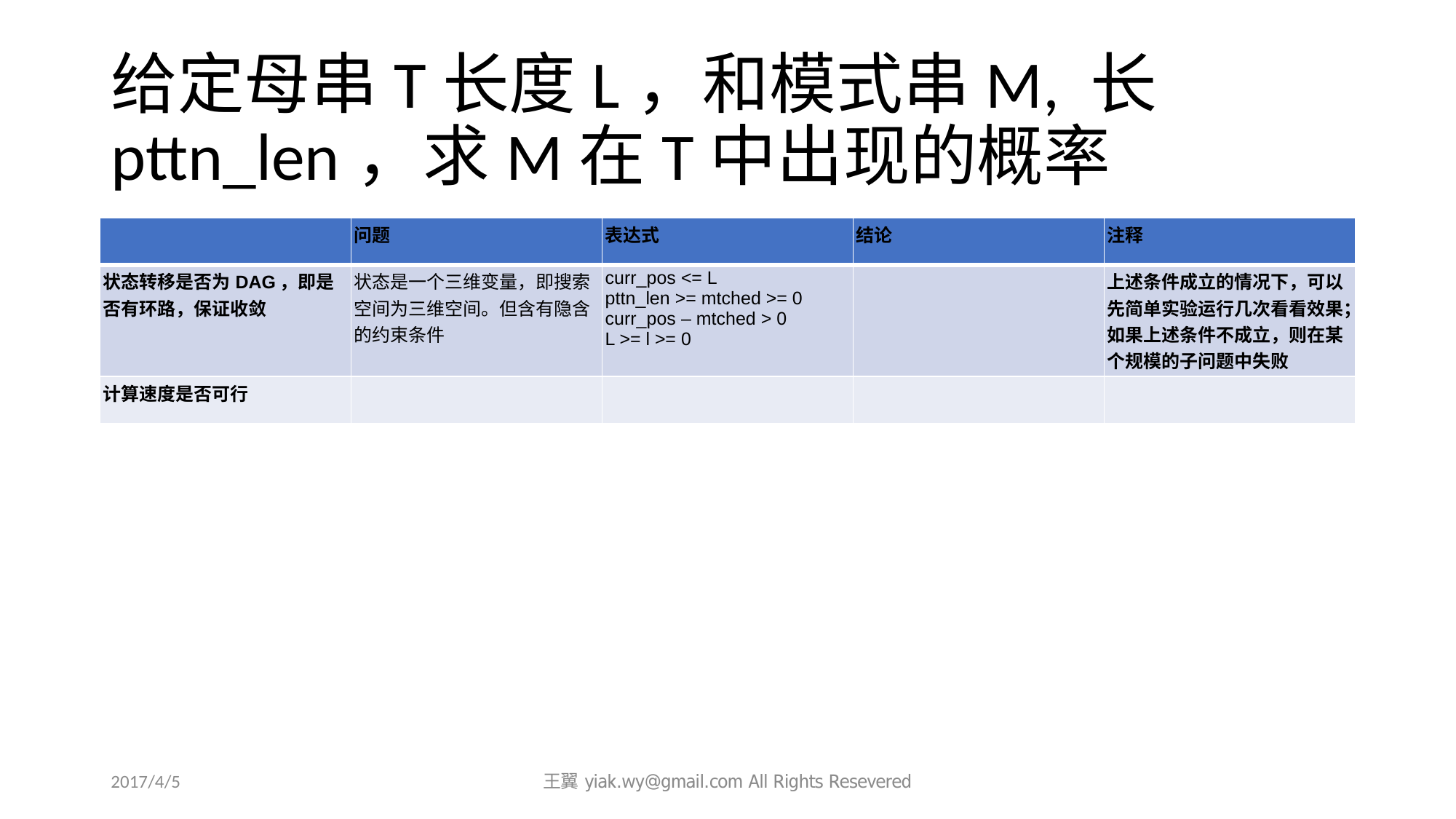

# 给定母串T长度L，和模式串M, 长pttn_len，求M在T中出现的概率
|  | 问题 | 表达式 | 结论 | 注释 |
| --- | --- | --- | --- | --- |
| 状态转移是否为DAG，即是否有环路，保证收敛 | 状态是一个三维变量，即搜索空间为三维空间。但含有隐含的约束条件 | curr\_pos <= L pttn\_len >= mtched >= 0 curr\_pos – mtched > 0 L >= l >= 0 |  | 上述条件成立的情况下，可以先简单实验运行几次看看效果；如果上述条件不成立，则在某个规模的子问题中失败 |
| 计算速度是否可行 |  |  |  |  |
2017/4/5
王翼 yiak.wy@gmail.com All Rights Resevered